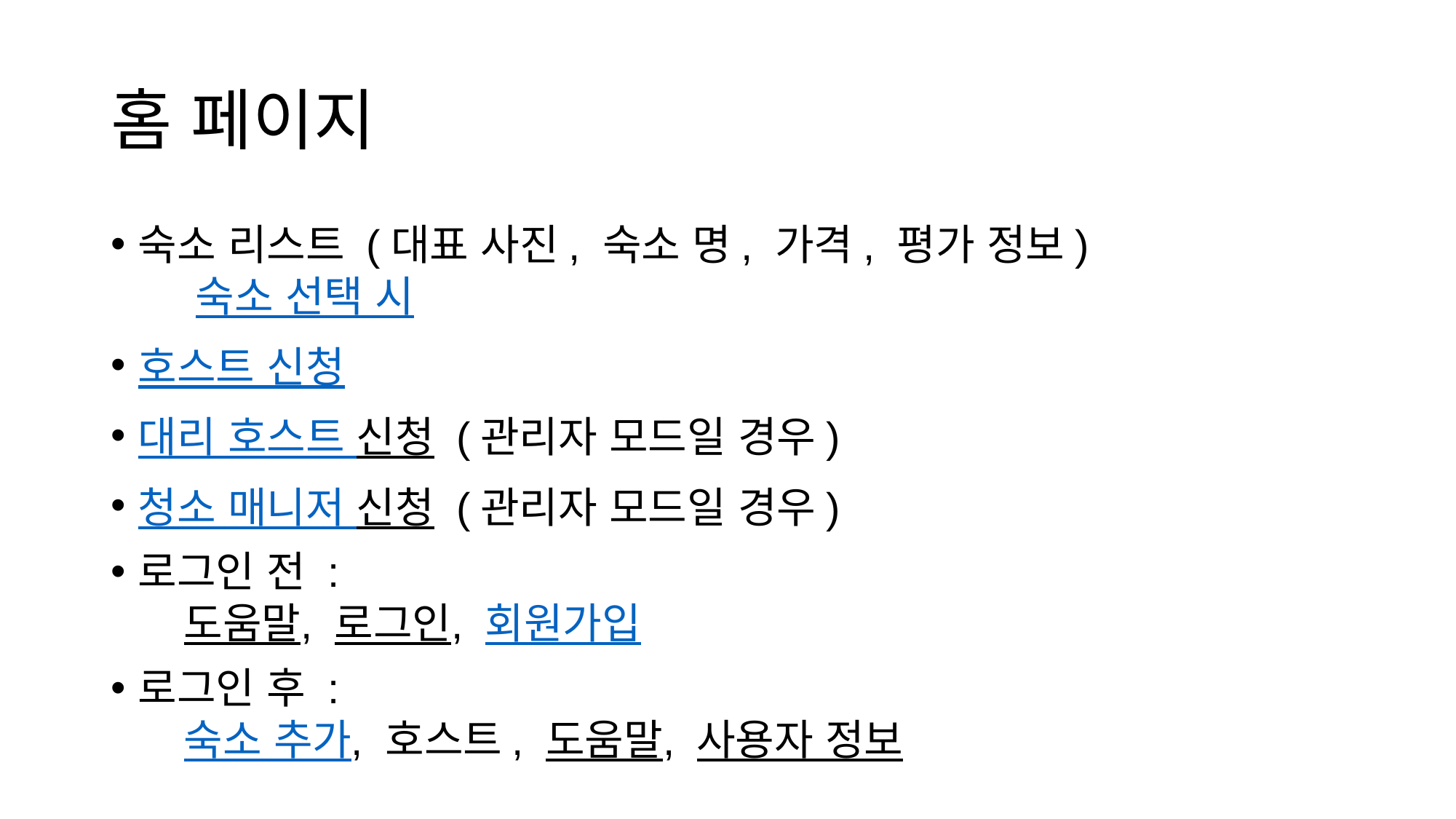

# 홈 페이지
숙소 리스트 (대표 사진, 숙소 명, 가격, 평가 정보)
    숙소 선택 시
호스트 신청
대리 호스트 신청 (관리자 모드일 경우)
청소 매니저 신청 (관리자 모드일 경우)
로그인 전 :
   도움말, 로그인, 회원가입
로그인 후 :
   숙소 추가, 호스트, 도움말, 사용자 정보